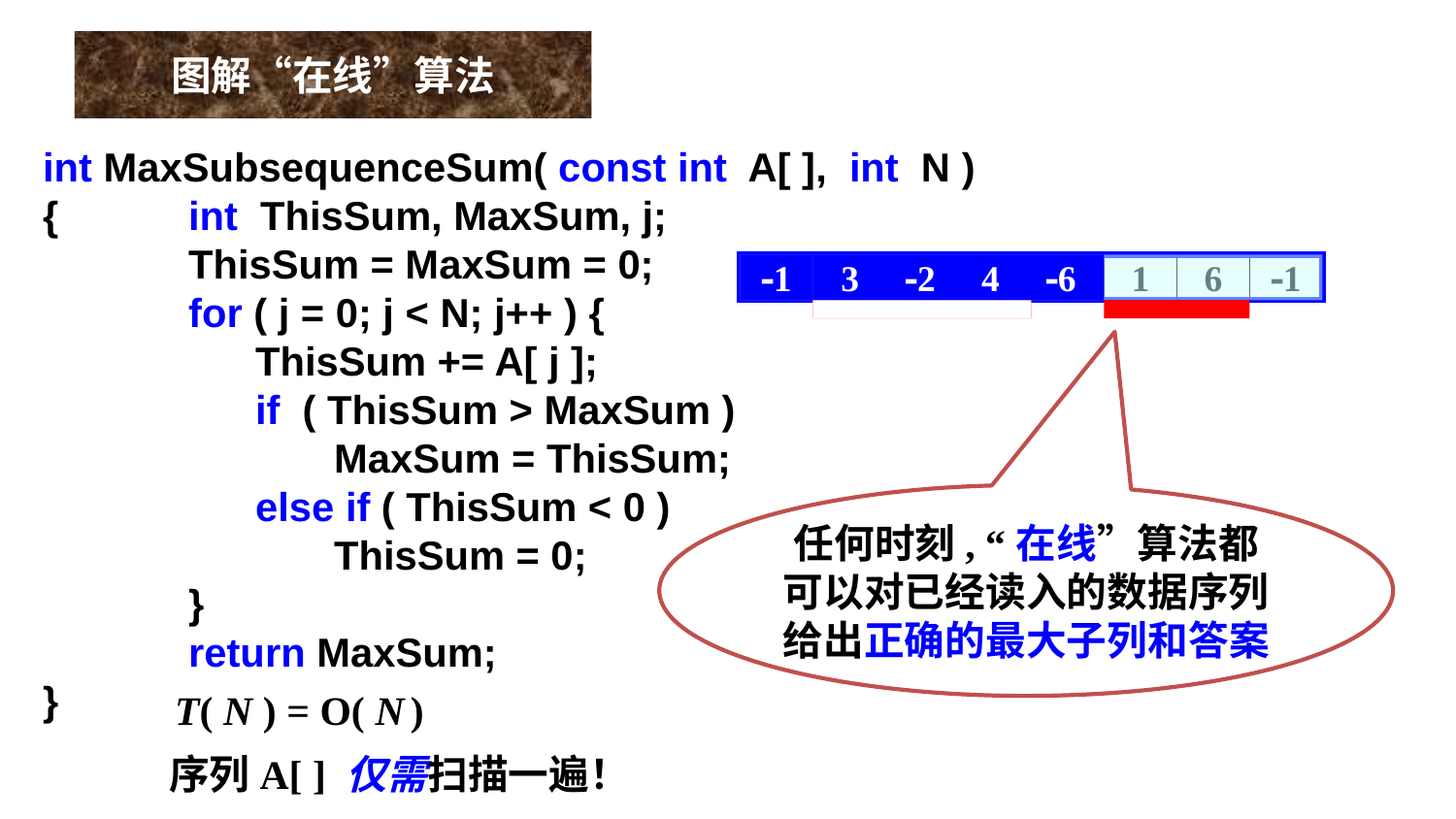

图解“在线”算法
int MaxSubsequenceSum( const int  A[ ],  int  N )
{ 	int  ThisSum, MaxSum, j;
 	ThisSum = MaxSum = 0;
 	for ( j = 0; j < N; j++ ) {
 	      ThisSum += A[ j ];
 	      if  ( ThisSum > MaxSum )
 		MaxSum = ThisSum;
 	      else if ( ThisSum < 0 )
 		ThisSum = 0;
	}
 	return MaxSum;
}
−1

3
−2
4
−6
1
6
−1

−1

3     −2     4     −6

任何时刻, “在线”算法都可以对已经读入的数据序列给出正确的最大子列和答案
T( N ) = O( N )
序列A[ ] 仅需扫描一遍！